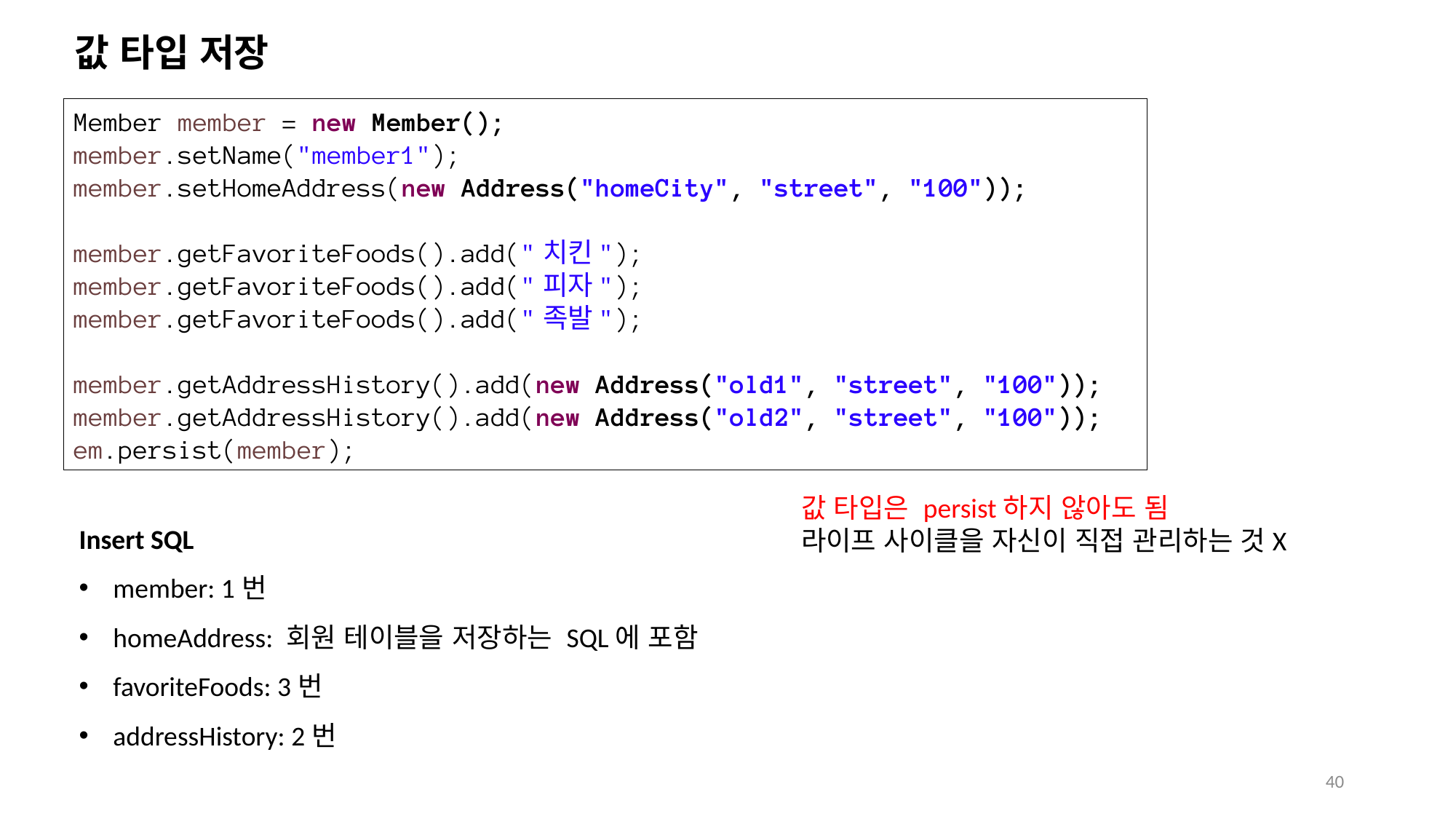

# 값 타입 저장
Member member = new Member();
member.setName("member1");
member.setHomeAddress(new Address("homeCity", "street", "100"));

member.getFavoriteFoods().add("치킨");
member.getFavoriteFoods().add("피자");
member.getFavoriteFoods().add("족발");

member.getAddressHistory().add(new Address("old1", "street", "100"));
member.getAddressHistory().add(new Address("old2", "street", "100"));
em.persist(member);
값 타입은 persist하지 않아도 됨
라이프 사이클을 자신이 직접 관리하는 것X
Insert SQL
member: 1번
homeAddress: 회원 테이블을 저장하는 SQL에 포함
favoriteFoods: 3번
addressHistory: 2번
40